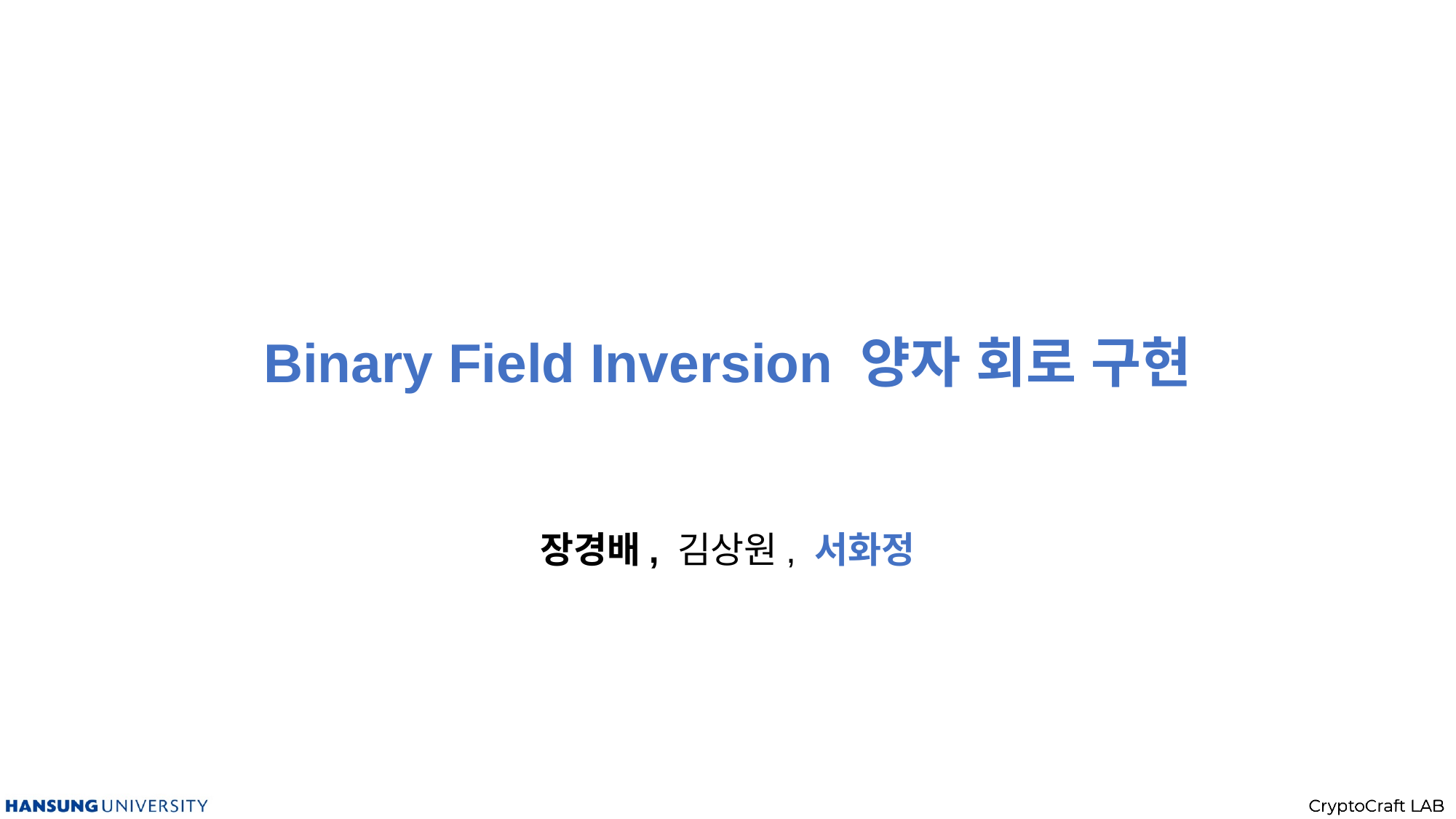

# Binary Field Inversion 양자 회로 구현
장경배, 김상원, 서화정